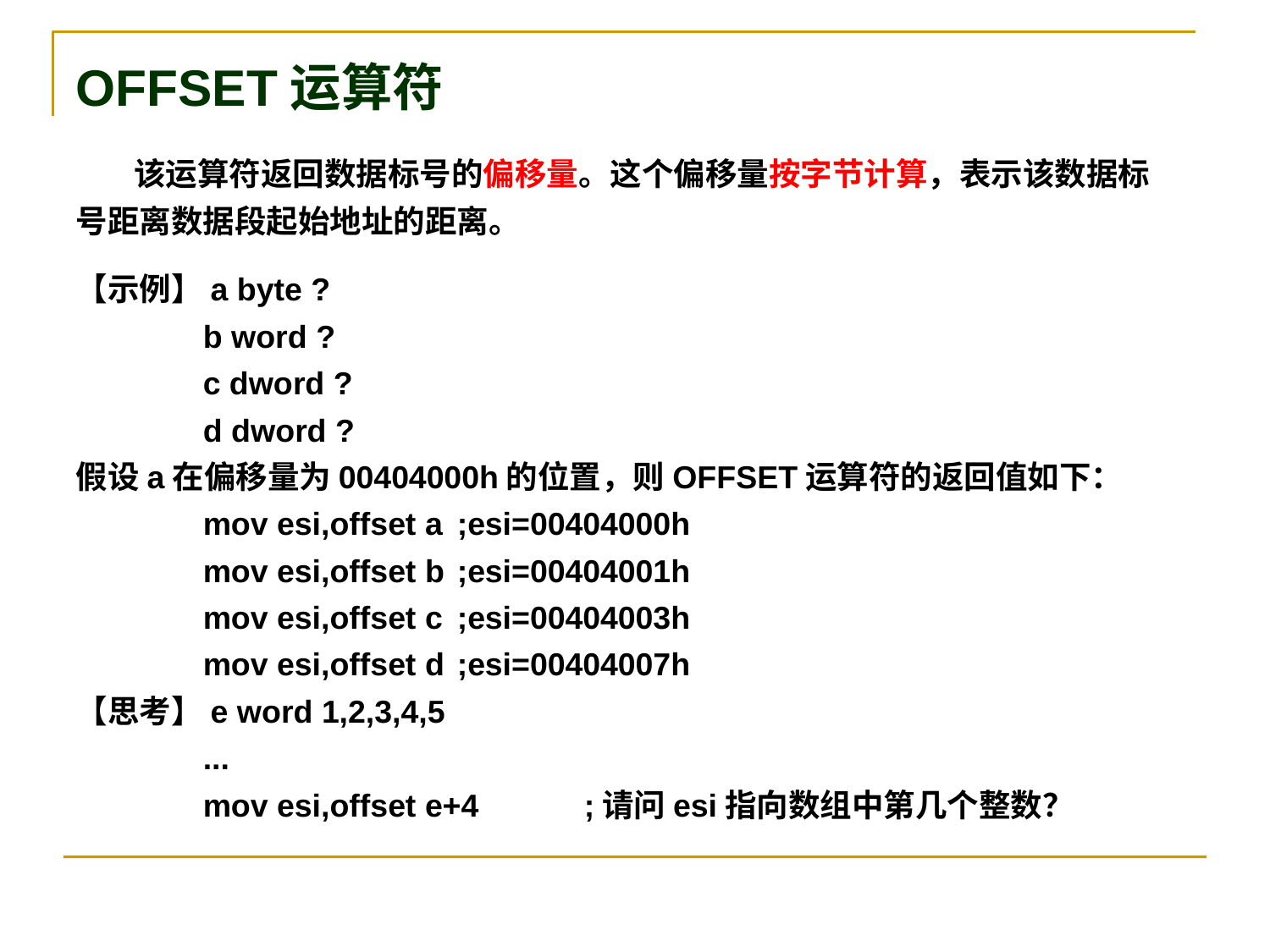

# OFFSET运算符
       该运算符返回数据标号的偏移量。这个偏移量按字节计算，表示该数据标号距离数据段起始地址的距离。
【示例】a byte ?
	b word ?
	c dword ?
	d dword ?
假设a在偏移量为00404000h的位置，则OFFSET运算符的返回值如下：
	mov esi,offset a	;esi=00404000h
	mov esi,offset b	;esi=00404001h
	mov esi,offset c	;esi=00404003h
	mov esi,offset d	;esi=00404007h
【思考】e word 1,2,3,4,5
	...
	mov esi,offset e+4	;请问esi指向数组中第几个整数？